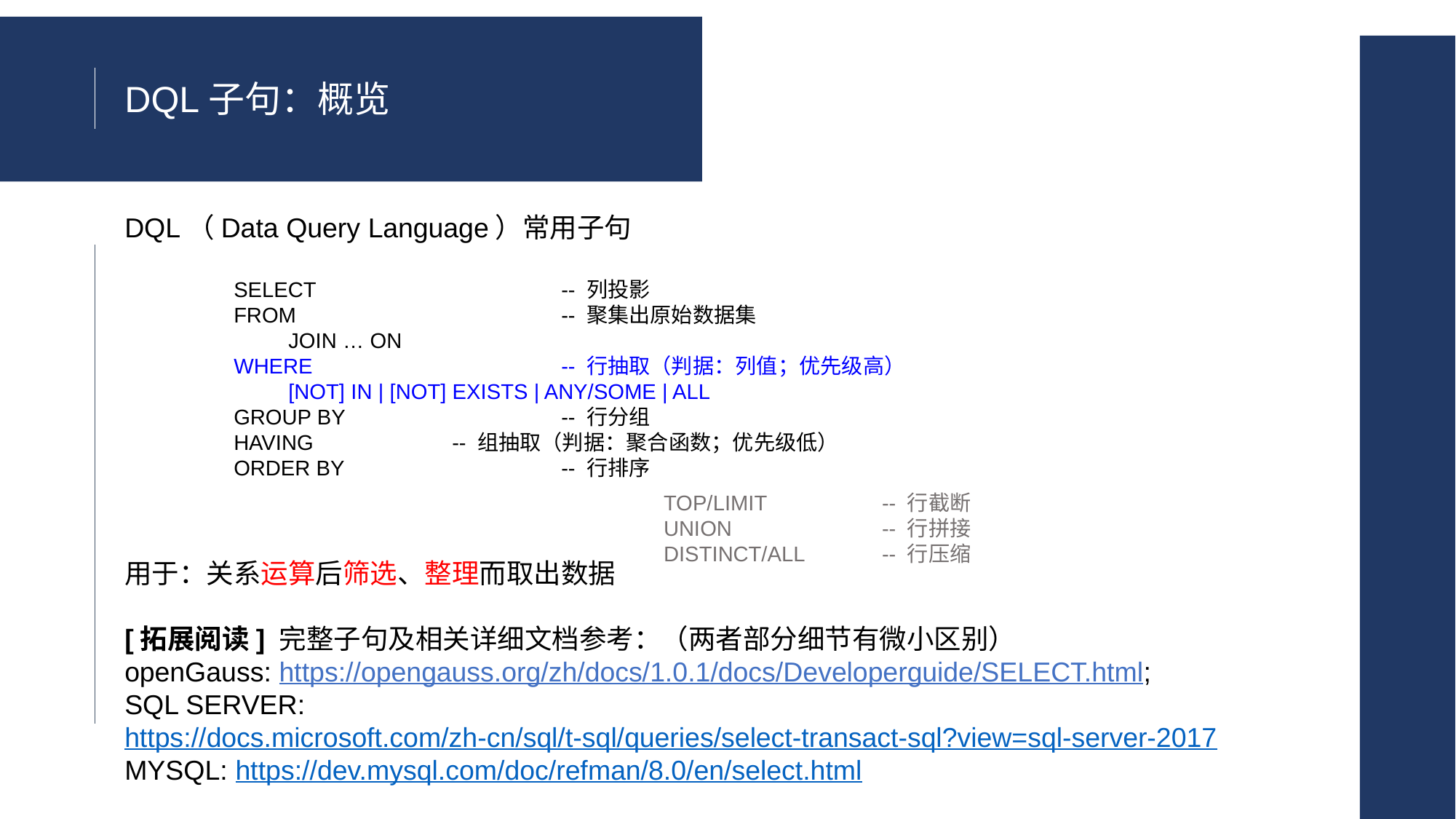

DQL子句：概览
DQL（Data Query Language）常用子句

SELECT			-- 列投影
FROM			-- 聚集出原始数据集
JOIN … ON
WHERE			-- 行抽取（判据：列值；优先级高）
[NOT] IN | [NOT] EXISTS | ANY/SOME | ALL
GROUP BY		-- 行分组
HAVING  		-- 组抽取（判据：聚合函数；优先级低）
ORDER BY		-- 行排序

用于：关系运算后筛选、整理而取出数据

[拓展阅读] 完整子句及相关详细文档参考：（两者部分细节有微小区别）
openGauss: https://opengauss.org/zh/docs/1.0.1/docs/Developerguide/SELECT.html;
SQL SERVER: https://docs.microsoft.com/zh-cn/sql/t-sql/queries/select-transact-sql?view=sql-server-2017
MYSQL: https://dev.mysql.com/doc/refman/8.0/en/select.html

TOP/LIMIT		-- 行截断
UNION		-- 行拼接
DISTINCT/ALL	-- 行压缩